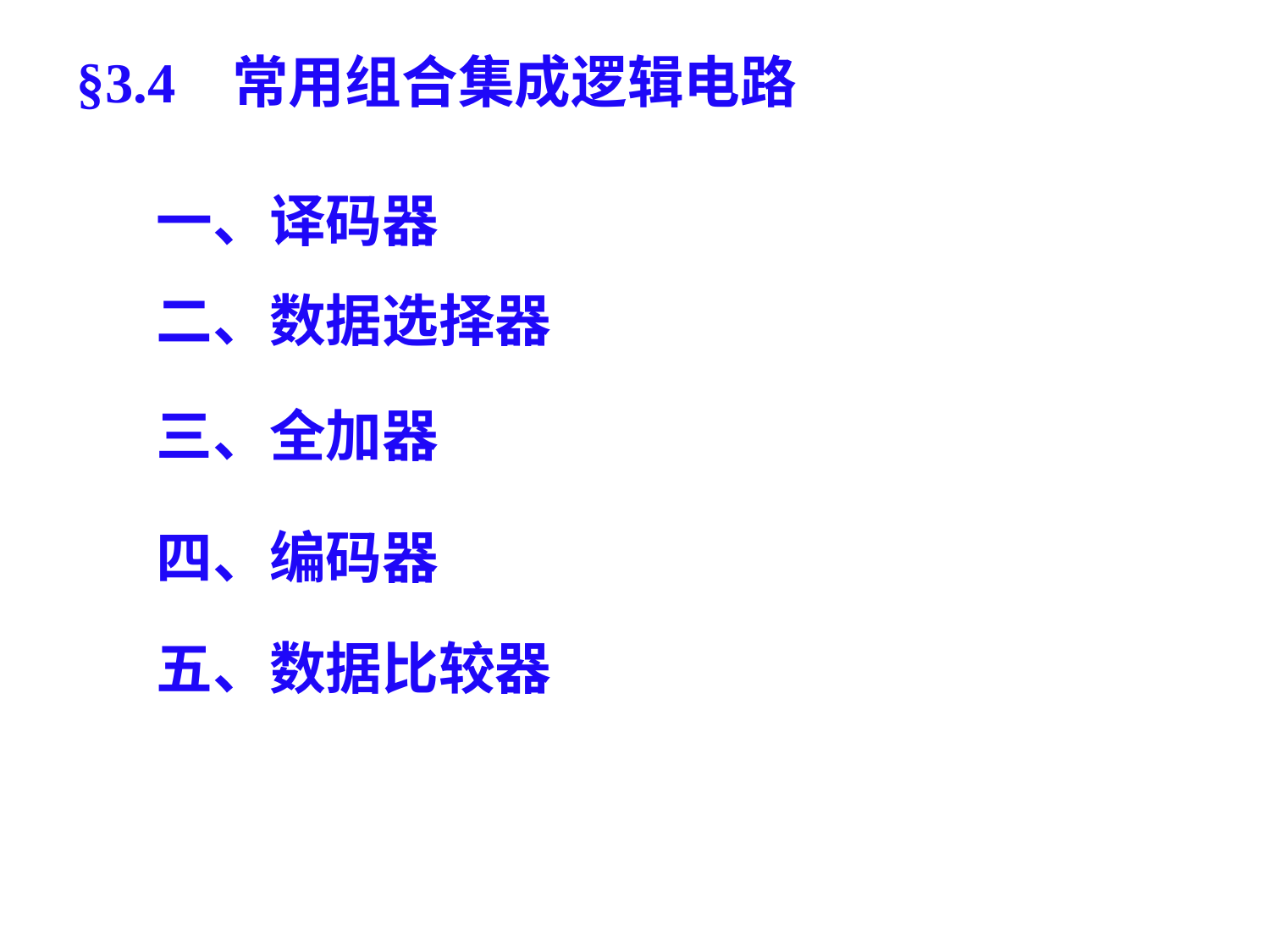

§3.4   常用组合集成逻辑电路
# 一、译码器
二、数据选择器
三、全加器
四、编码器
五、数据比较器